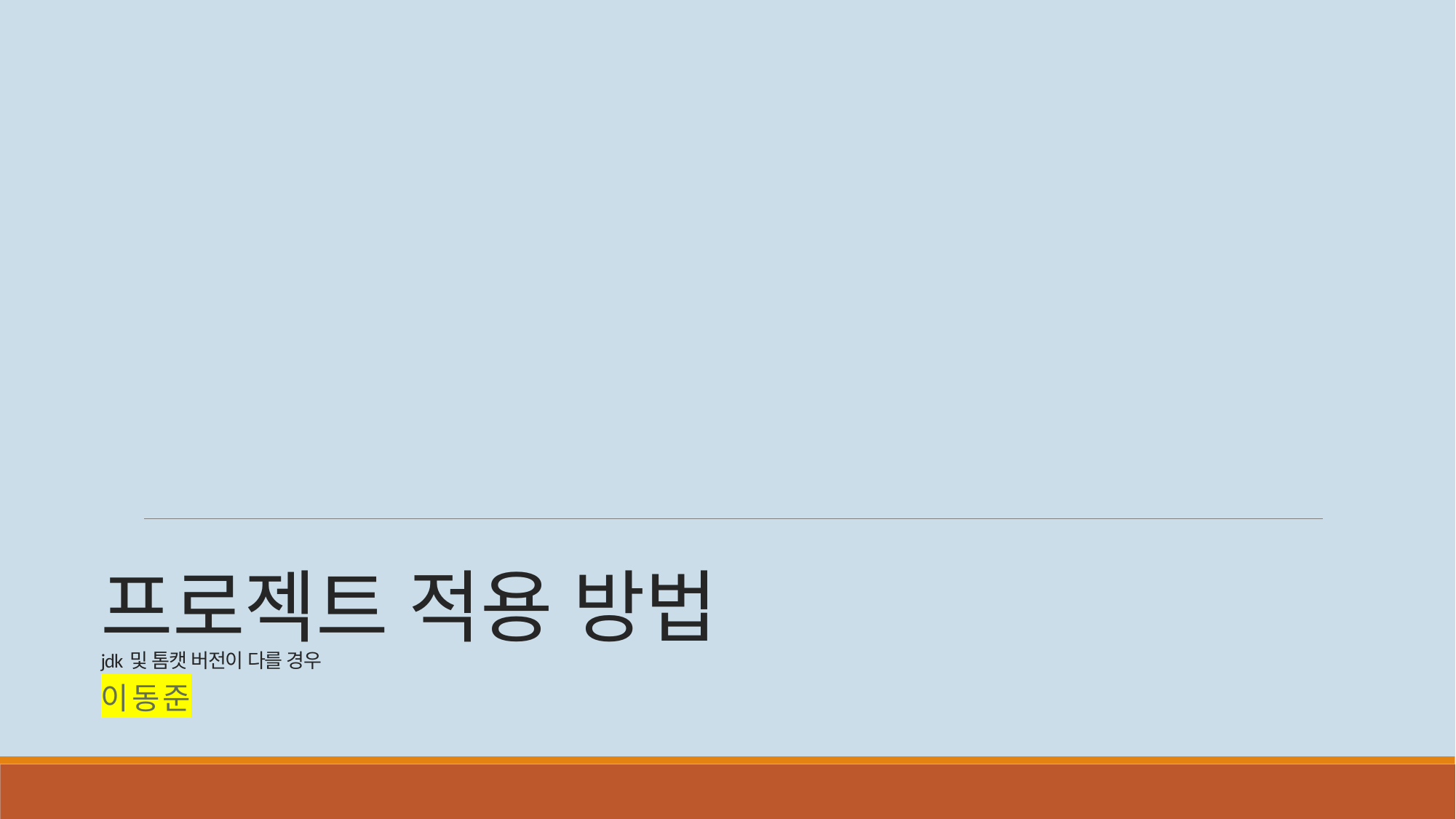

# 프로젝트 적용 방법 jdk 및 톰캣 버전이 다를 경우
이동준